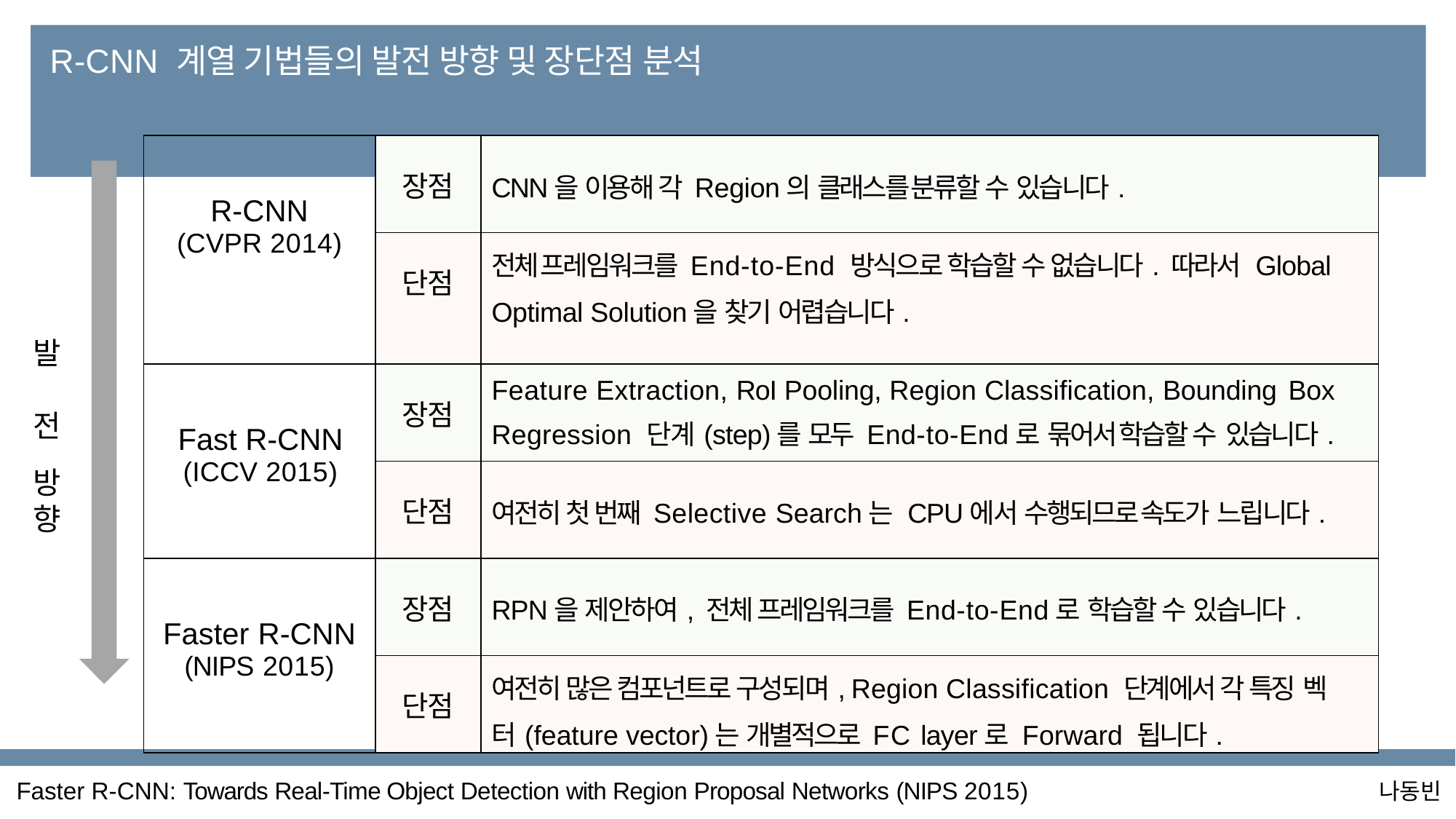

# R-CNN 계열 기법들의 발전 방향 및 장단점 분석
| R-CNN (CVPR 2014) | 장점 | CNN을 이용해 각 Region의 클래스를 분류할 수 있습니다. |
| --- | --- | --- |
|  | 단점 | 전체 프레임워크를 End-to-End 방식으로 학습할 수 없습니다. 따라서 Global Optimal Solution을 찾기 어렵습니다. |
| Fast R-CNN (ICCV 2015) | 장점 | Feature Extraction, RoI Pooling, Region Classification, Bounding Box Regression 단계(step)를 모두 End-to-End로 묶어서 학습할 수 있습니다. |
|  | 단점 | 여전히 첫 번째 Selective Search는 CPU에서 수행되므로 속도가 느립니다. |
| Faster R-CNN (NIPS 2015) | 장점 | RPN을 제안하여, 전체 프레임워크를 End-to-End로 학습할 수 있습니다. |
|  | 단점 | 여전히 많은 컴포넌트로 구성되며, Region Classification 단계에서 각 특징 벡 터(feature vector)는 개별적으로 FC layer로 Forward 됩니다. |

발  전

방
향

Faster R-CNN: Towards Real-Time Object Detection with Region Proposal Networks (NIPS 2015)
나동빈